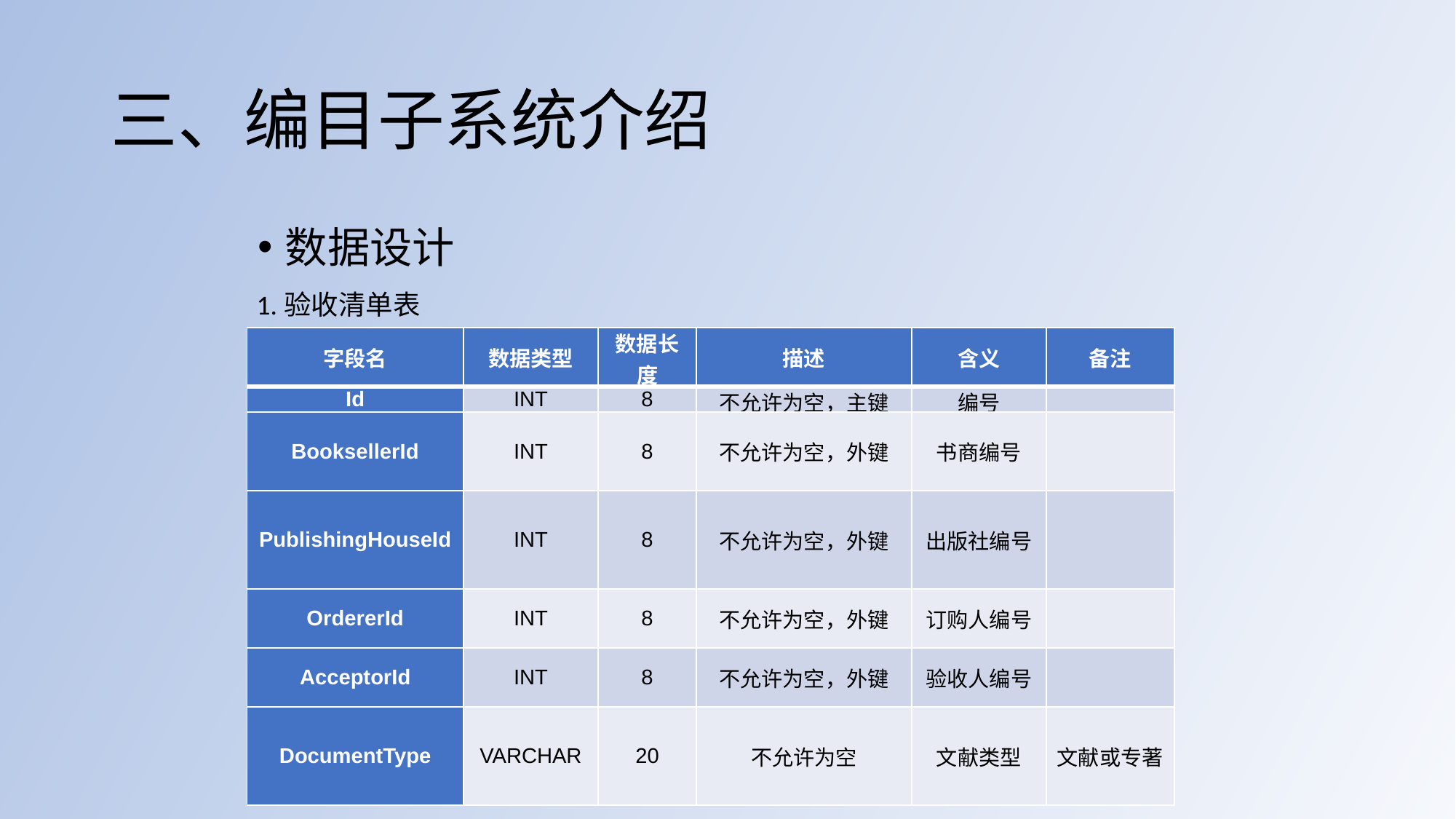

# 三、编目子系统介绍
数据设计
1.验收清单表
| 字段名 | 数据类型 | 数据长度 | 描述 | 含义 | 备注 |
| --- | --- | --- | --- | --- | --- |
| Id | INT | 8 | 不允许为空，主键 | 编号 |  |
| BooksellerId | INT | 8 | 不允许为空，外键 | 书商编号 |  |
| PublishingHouseId | INT | 8 | 不允许为空，外键 | 出版社编号 |  |
| OrdererId | INT | 8 | 不允许为空，外键 | 订购人编号 |  |
| AcceptorId | INT | 8 | 不允许为空，外键 | 验收人编号 |  |
| DocumentType | VARCHAR | 20 | 不允许为空 | 文献类型 | 文献或专著 |